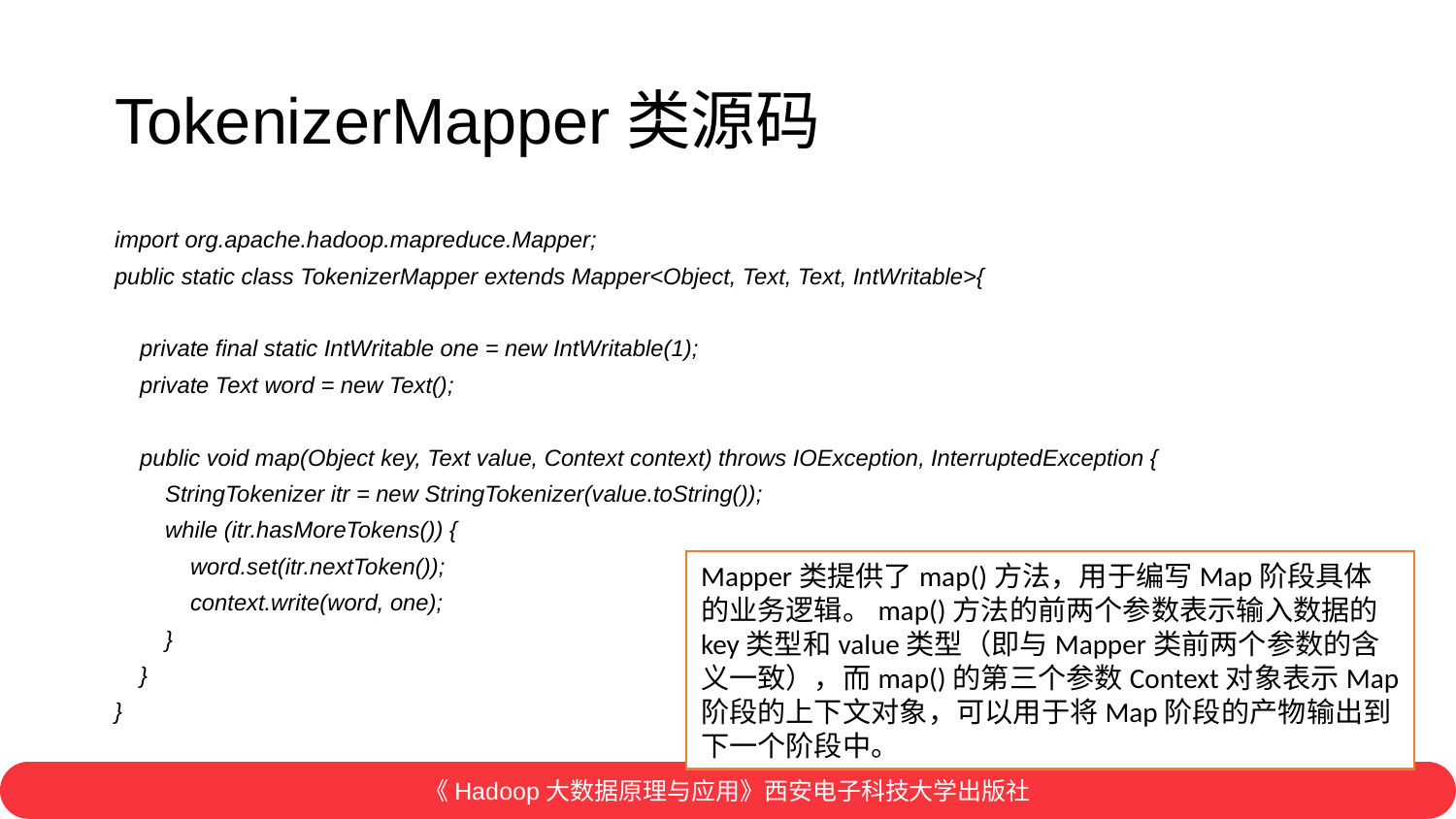

# TokenizerMapper类源码
import org.apache.hadoop.mapreduce.Mapper;
public static class TokenizerMapper extends Mapper<Object, Text, Text, IntWritable>{

    private final static IntWritable one = new IntWritable(1);
    private Text word = new Text();

    public void map(Object key, Text value, Context context) throws IOException, InterruptedException {
        StringTokenizer itr = new StringTokenizer(value.toString());
        while (itr.hasMoreTokens()) {
            word.set(itr.nextToken());
            context.write(word, one);
        }
    }
}
Mapper类提供了map()方法，用于编写Map阶段具体的业务逻辑。map()方法的前两个参数表示输入数据的key类型和value类型（即与Mapper类前两个参数的含义一致），而map()的第三个参数Context对象表示Map阶段的上下文对象，可以用于将Map阶段的产物输出到下一个阶段中。